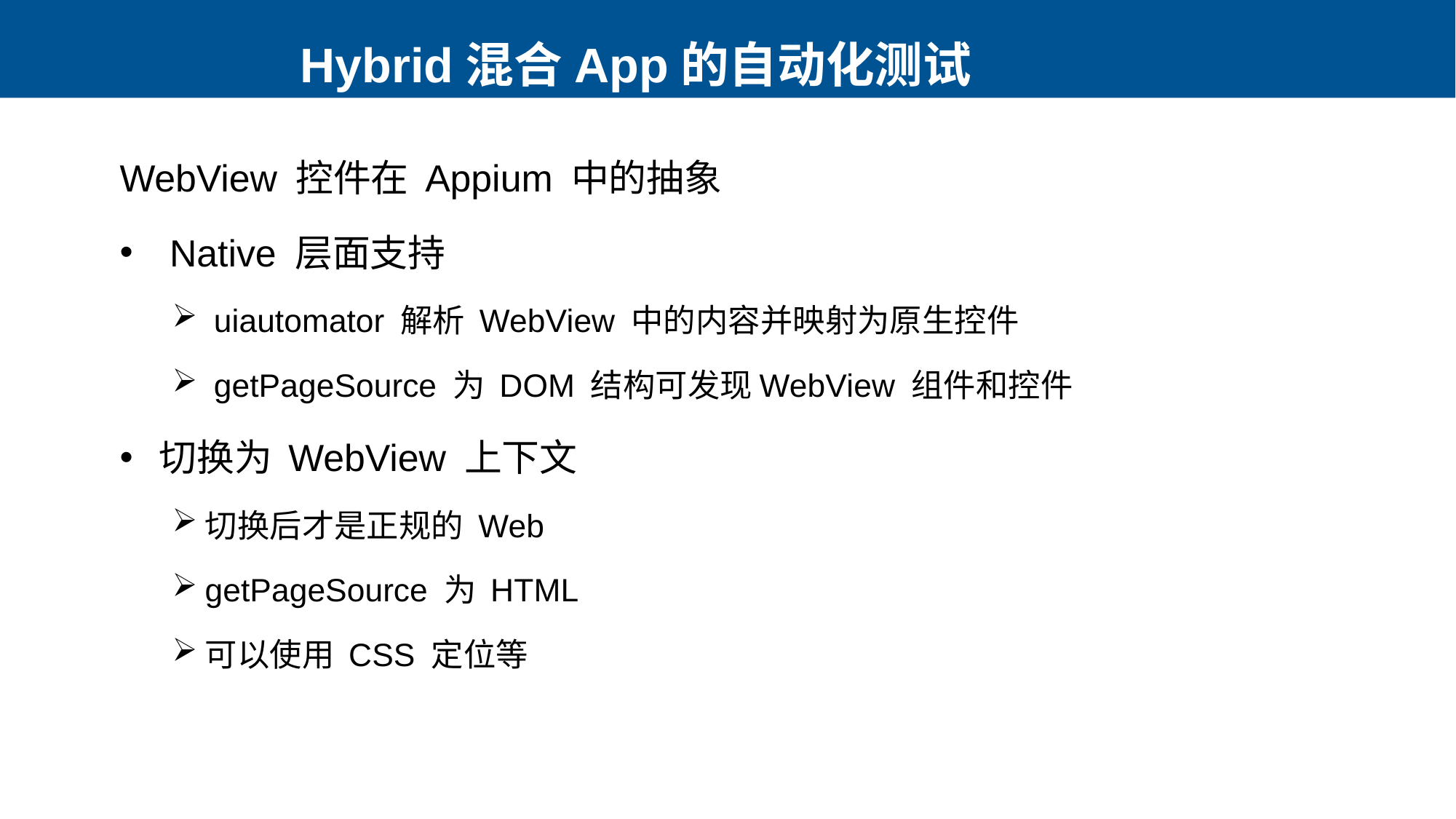

Hybrid混合App的自动化测试
WebView 控件在 Appium 中的抽象
 Native 层面支持
 uiautomator 解析 WebView 中的内容并映射为原生控件
 getPageSource 为 DOM 结构可发现WebView 组件和控件
切换为 WebView 上下文
切换后才是正规的 Web
getPageSource 为 HTML
可以使用 CSS 定位等